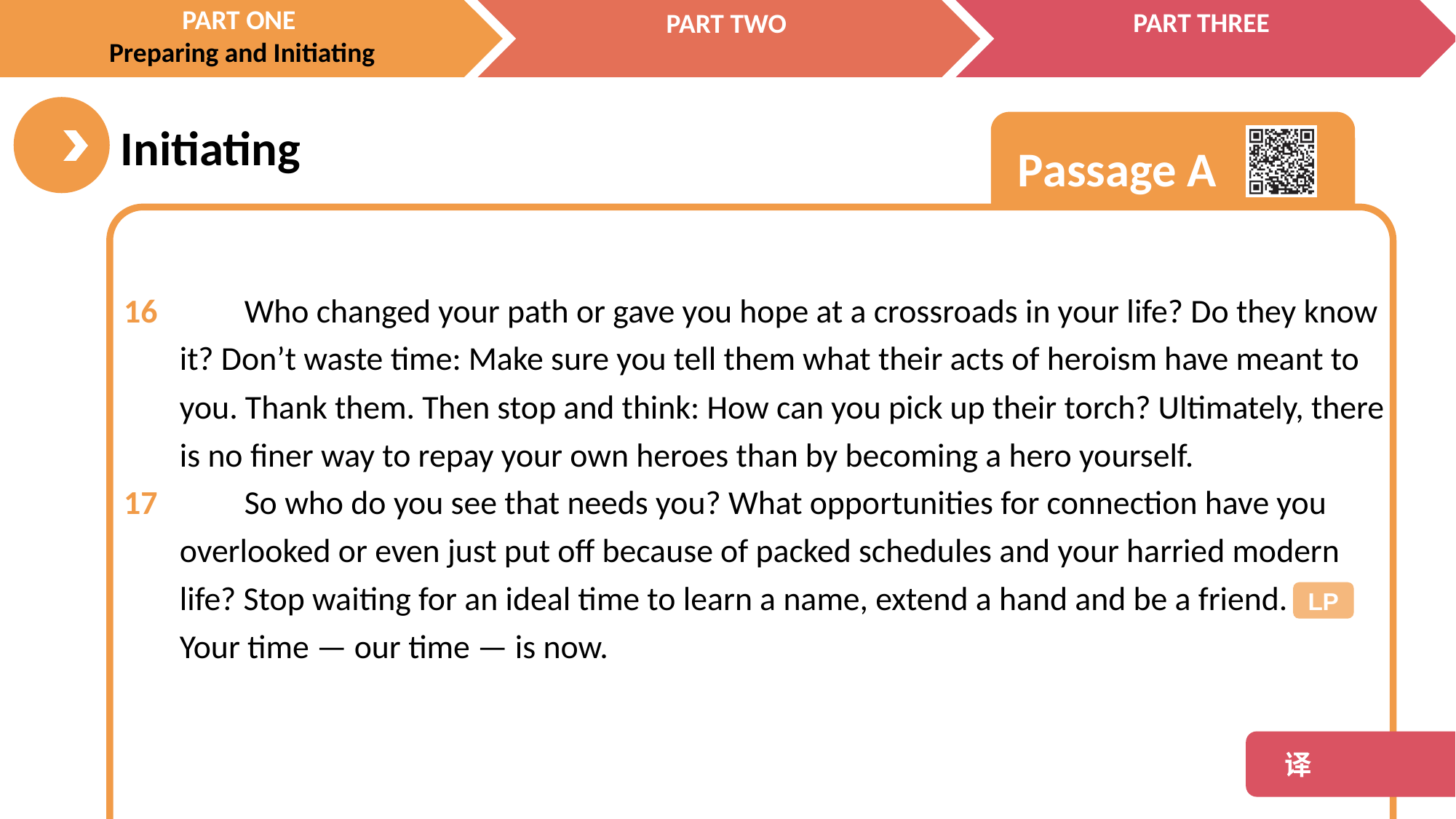

Who changed your path or gave you hope at a crossroads in your life? Do they know it? Don’t waste time: Make sure you tell them what their acts of heroism have meant to you. Thank them. Then stop and think: How can you pick up their torch? Ultimately, there is no finer way to repay your own heroes than by becoming a hero yourself.
So who do you see that needs you? What opportunities for connection have you overlooked or even just put off because of packed schedules and your harried modern life? Stop waiting for an ideal time to learn a name, extend a hand and be a friend.      Your time — our time — is now.

16

17

LP
   译